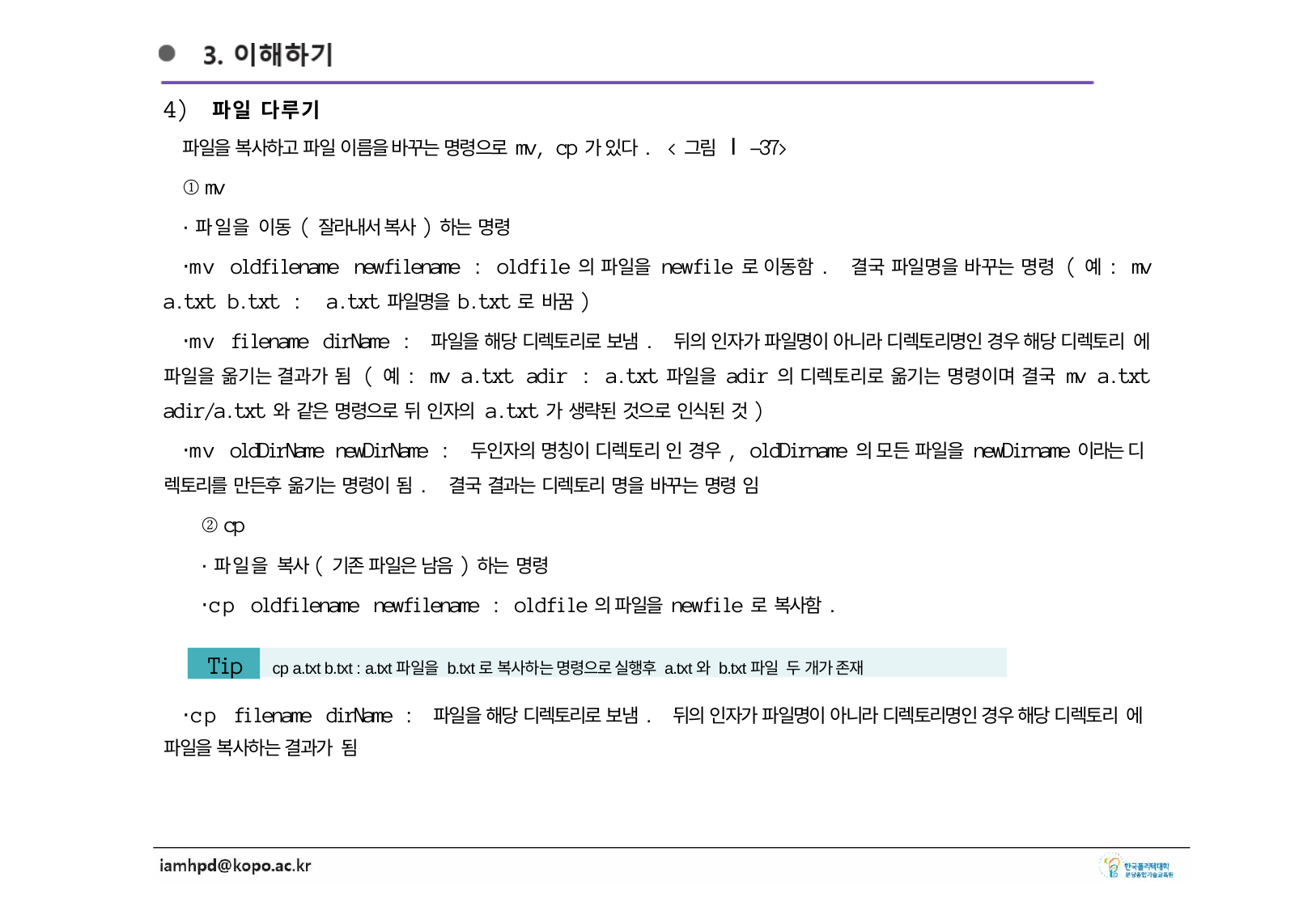

4) 파일 다루기
파일을 복사하고 파일 이름을 바꾸는 명령으로 mv, cp가 있다. <그림 Ⅰ-37>
① mv
∙파일을 이동 (잘라내서 복사)하는 명령
∙mv oldfilename newfilename : oldfile의 파일을 newfile로 이동함. 결국 파일명을 바꾸는 명령 (예: mv a.txt b.txt :  a.txt파일명을 b.txt로 바꿈)
∙mv filename dirName : 파일을 해당 디렉토리로 보냄. 뒤의 인자가 파일명이 아니라 디렉토리명인 경우 해당 디렉토리  에 파일을 옮기는 결과가 됨 (예: mv a.txt adir : a.txt파일을 adir의 디렉토리로 옮기는 명령이며 결국 mv a.txt adir/a.txt와  같은 명령으로 뒤 인자의 a.txt가 생략된 것으로 인식된 것)
∙mv oldDirName newDirName : 두인자의 명칭이 디렉토리 인 경우, oldDirname의 모든 파일을 newDirname이라는 디  렉토리를 만든후 옮기는 명령이 됨. 결국 결과는 디렉토리 명을 바꾸는 명령 임
② cp
∙파일을 복사(기존 파일은 남음)하는 명령
∙cp oldfilename newfilename : oldfile의 파일을 newfile로 복사함.
Tip
cp a.txt b.txt : a.txt파일을 b.txt로 복사하는 명령으로 실행후 a.txt와 b.txt파일 두 개가 존재
∙cp filename dirName : 파일을 해당 디렉토리로 보냄. 뒤의 인자가 파일명이 아니라 디렉토리명인 경우 해당 디렉토리  에 파일을 복사하는 결과가 됨